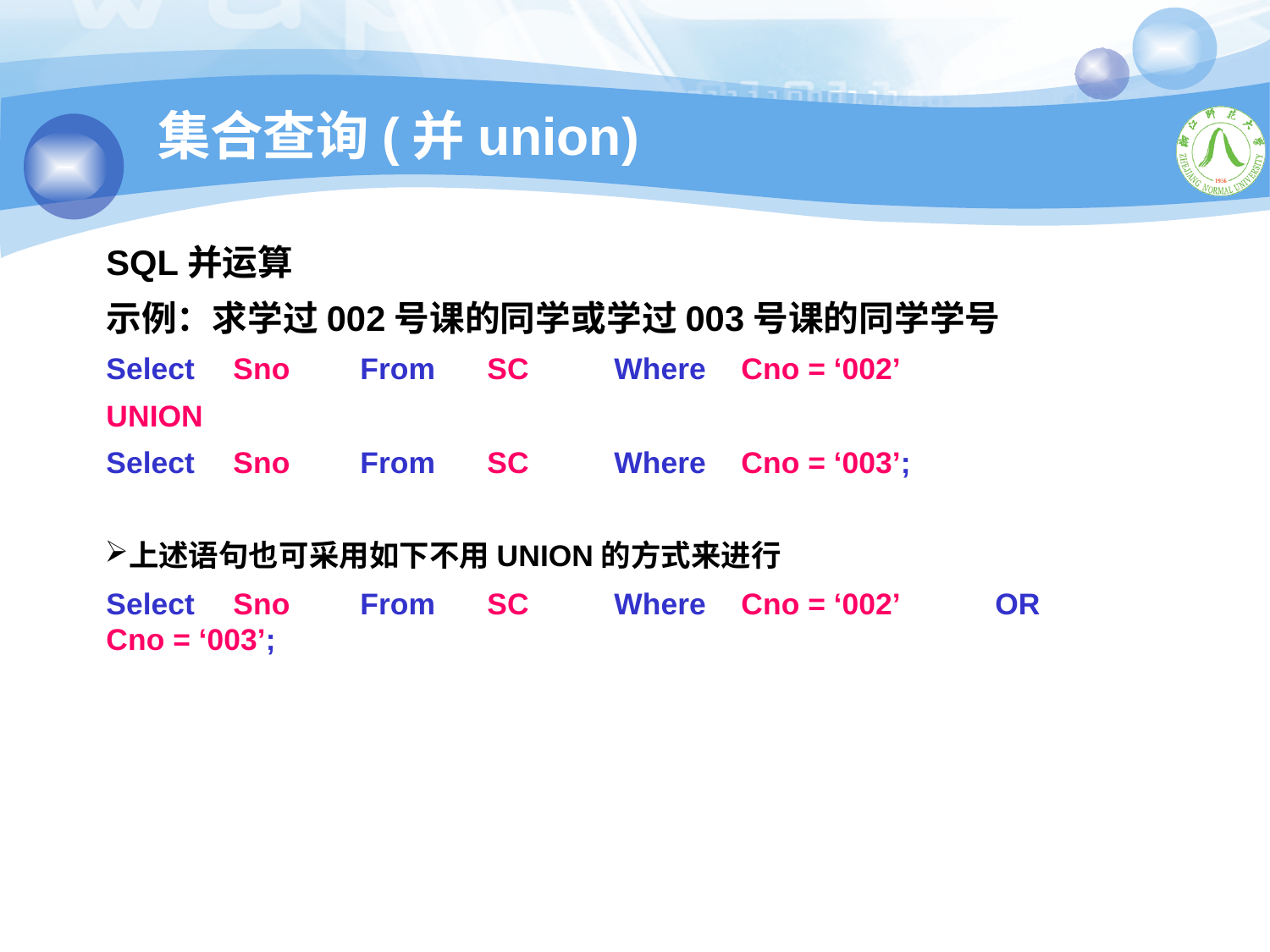

# 集合查询(并union)
SQL并运算
示例：求学过002号课的同学或学过003号课的同学学号
Select	Sno	From	SC	Where	Cno = ‘002’
UNION
Select	Sno	From	SC	Where	Cno = ‘003’;

上述语句也可采用如下不用UNION的方式来进行
Select	Sno	From	SC	Where	Cno = ‘002’	OR	Cno = ‘003’;